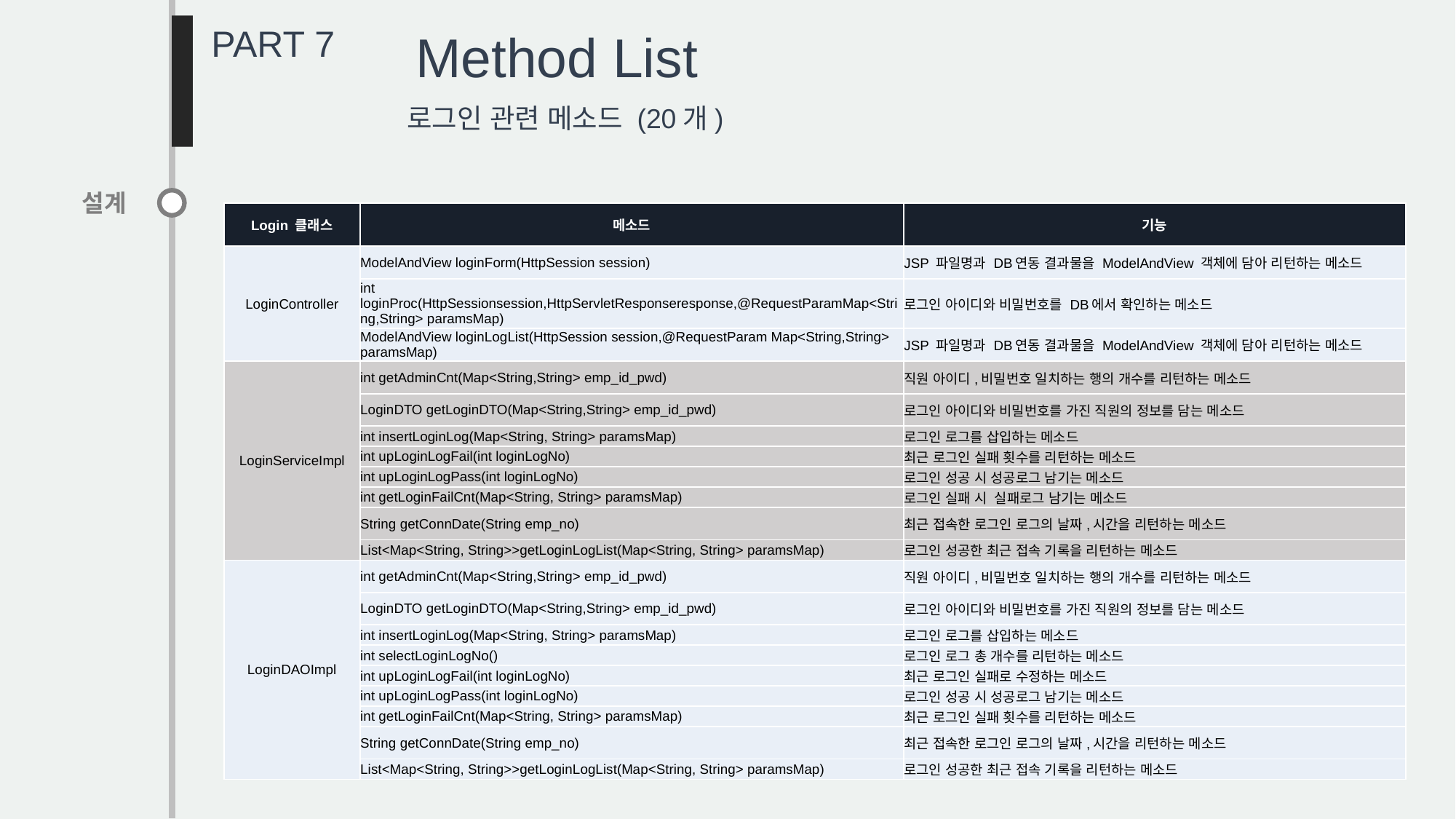

PART 7
Method List
로그인 관련 메소드 (20개)

설계

| Login 클래스 | 메소드 | 기능 |
| --- | --- | --- |
| LoginController | ModelAndView loginForm(HttpSession session) | JSP 파일명과 DB연동 결과물을 ModelAndView 객체에 담아 리턴하는 메소드 |
|  | int loginProc(HttpSessionsession,HttpServletResponseresponse,@RequestParamMap<String,String> paramsMap) | 로그인 아이디와 비밀번호를 DB에서 확인하는 메소드 |
|  | ModelAndView loginLogList(HttpSession session,@RequestParam Map<String,String> paramsMap) | JSP 파일명과 DB연동 결과물을 ModelAndView 객체에 담아 리턴하는 메소드 |
| LoginServiceImpl | int getAdminCnt(Map<String,String> emp\_id\_pwd) | 직원 아이디,비밀번호 일치하는 행의 개수를 리턴하는 메소드 |
|  | LoginDTO getLoginDTO(Map<String,String> emp\_id\_pwd) | 로그인 아이디와 비밀번호를 가진 직원의 정보를 담는 메소드 |
|  | int insertLoginLog(Map<String, String> paramsMap) | 로그인 로그를 삽입하는 메소드 |
|  | int upLoginLogFail(int loginLogNo) | 최근 로그인 실패 횟수를 리턴하는 메소드 |
|  | int upLoginLogPass(int loginLogNo) | 로그인 성공 시 성공로그 남기는 메소드 |
|  | int getLoginFailCnt(Map<String, String> paramsMap) | 로그인 실패 시 실패로그 남기는 메소드 |
|  | String getConnDate(String emp\_no) | 최근 접속한 로그인 로그의 날짜,시간을 리턴하는 메소드 |
|  | List<Map<String, String>>getLoginLogList(Map<String, String> paramsMap) | 로그인 성공한 최근 접속 기록을 리턴하는 메소드 |
| LoginDAOImpl | int getAdminCnt(Map<String,String> emp\_id\_pwd) | 직원 아이디,비밀번호 일치하는 행의 개수를 리턴하는 메소드 |
|  | LoginDTO getLoginDTO(Map<String,String> emp\_id\_pwd) | 로그인 아이디와 비밀번호를 가진 직원의 정보를 담는 메소드 |
|  | int insertLoginLog(Map<String, String> paramsMap) | 로그인 로그를 삽입하는 메소드 |
|  | int selectLoginLogNo() | 로그인 로그 총 개수를 리턴하는 메소드 |
|  | int upLoginLogFail(int loginLogNo) | 최근 로그인 실패로 수정하는 메소드 |
|  | int upLoginLogPass(int loginLogNo) | 로그인 성공 시 성공로그 남기는 메소드 |
|  | int getLoginFailCnt(Map<String, String> paramsMap) | 최근 로그인 실패 횟수를 리턴하는 메소드 |
|  | String getConnDate(String emp\_no) | 최근 접속한 로그인 로그의 날짜,시간을 리턴하는 메소드 |
|  | List<Map<String, String>>getLoginLogList(Map<String, String> paramsMap) | 로그인 성공한 최근 접속 기록을 리턴하는 메소드 |